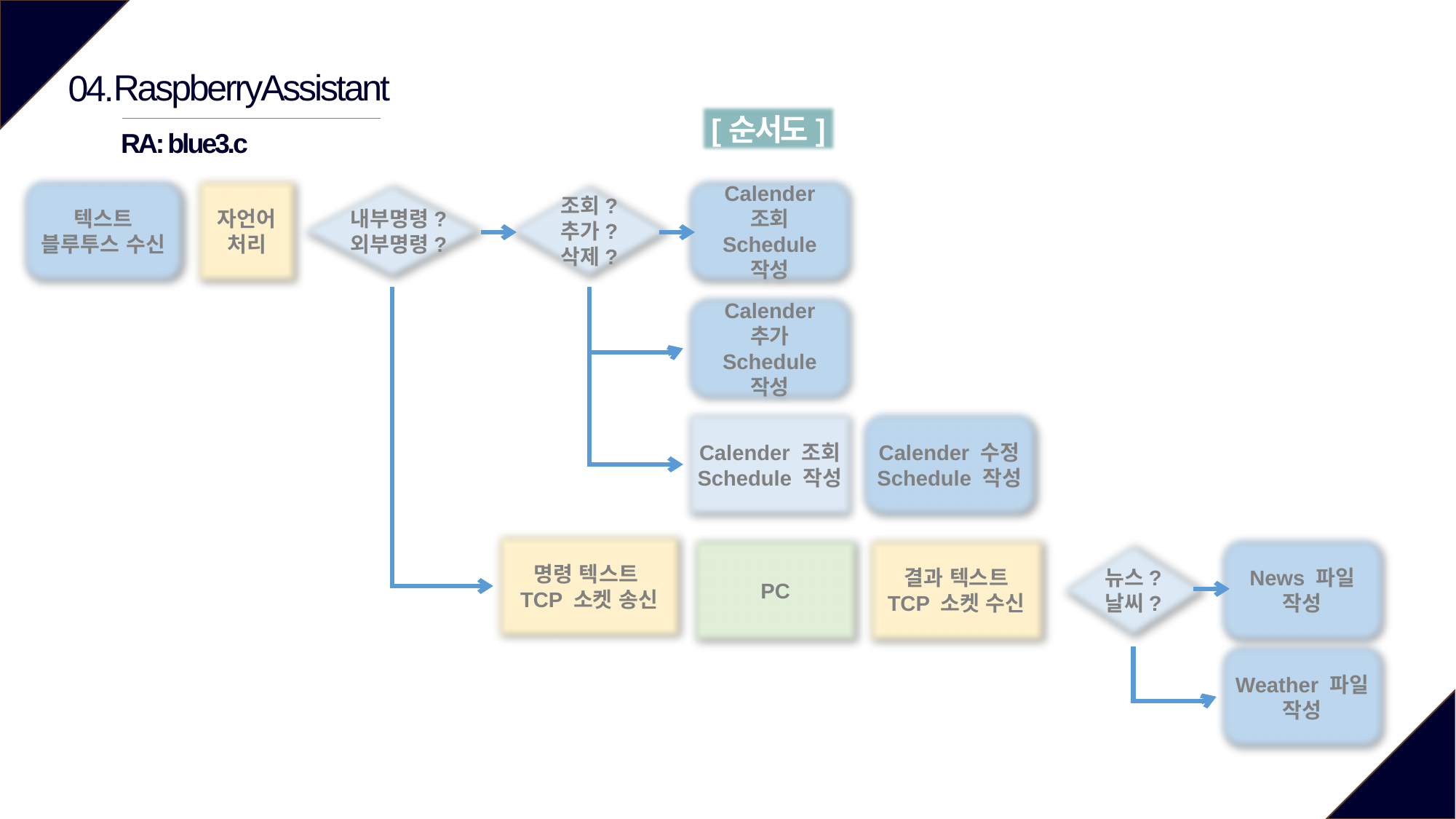

RaspberryAssistant
04.
[순서도]
RA: blue3.c
텍스트
블루투스 수신
자언어 처리
내부명령?
외부명령?
조회?
추가?
삭제?
Calender 조회
Schedule 작성
Calender 추가
Schedule 작성
Calender 조회
Schedule 작성
Calender 수정
Schedule 작성
명령 텍스트
TCP 소켓 송신
PC
결과 텍스트
TCP 소켓 수신
뉴스?
날씨?
News 파일
작성
Weather 파일
작성